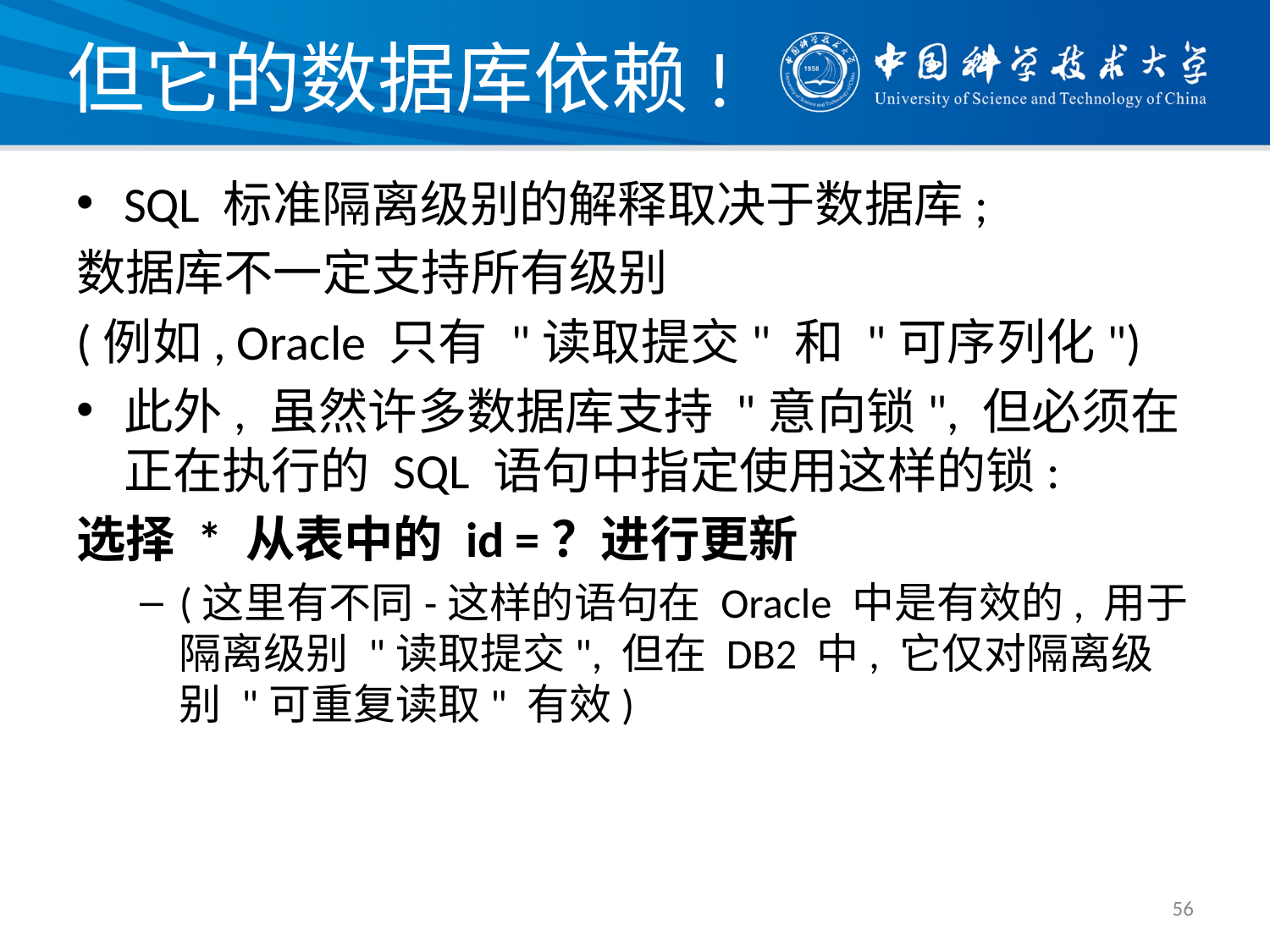

# 但它的数据库依赖!
SQL 标准隔离级别的解释取决于数据库;
数据库不一定支持所有级别
(例如, Oracle 只有 "读取提交" 和 "可序列化")
此外, 虽然许多数据库支持 "意向锁", 但必须在正在执行的 SQL 语句中指定使用这样的锁:
选择 * 从表中的 id =？进行更新
(这里有不同-这样的语句在 Oracle 中是有效的, 用于隔离级别 "读取提交", 但在 DB2 中, 它仅对隔离级别 "可重复读取" 有效)
56